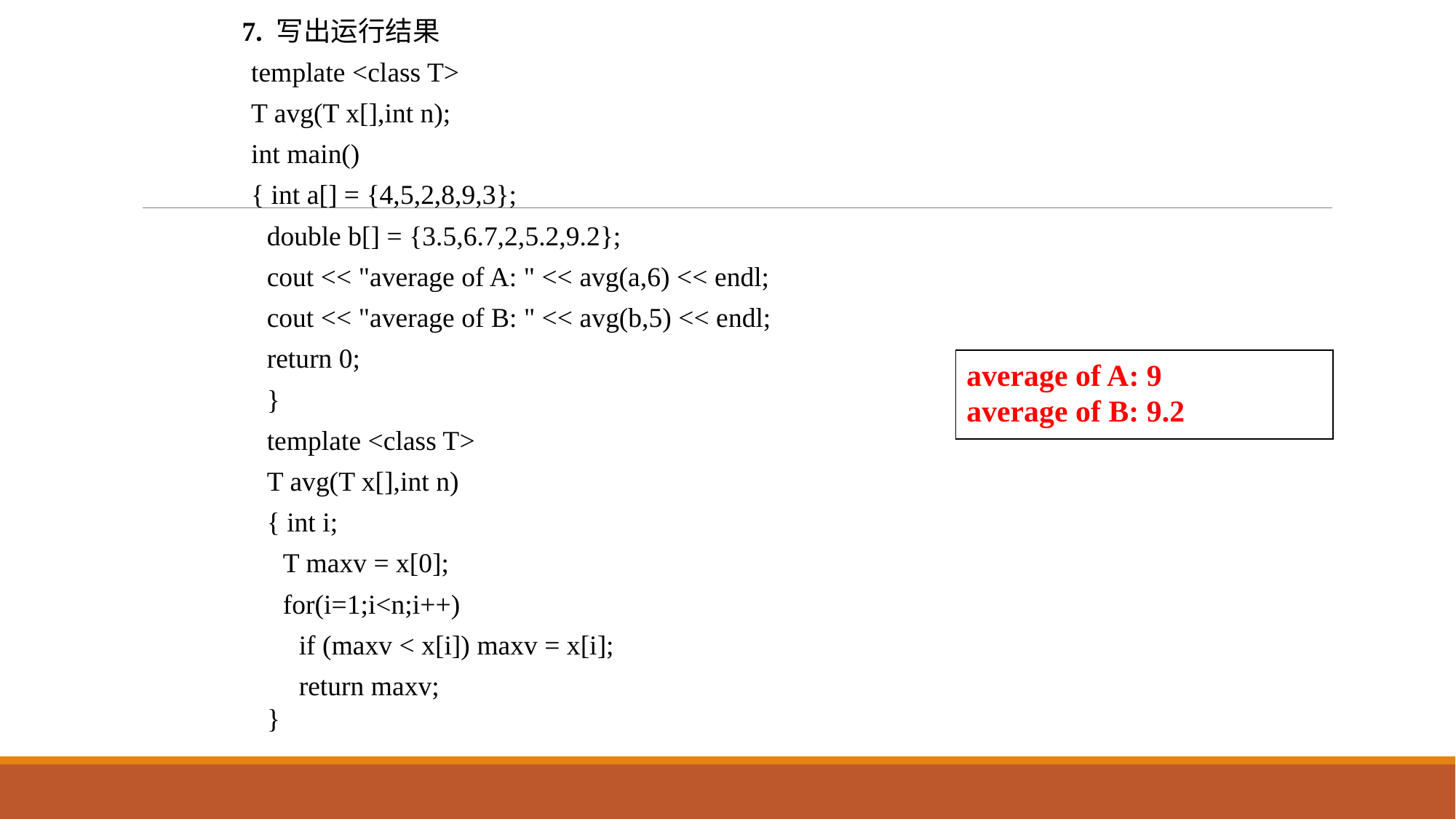

7. 写出运行结果
template <class T>
T avg(T x[],int n);
int main()
{ int a[] = {4,5,2,8,9,3};
double b[] = {3.5,6.7,2,5.2,9.2};
cout << "average of A: " << avg(a,6) << endl;
cout << "average of B: " << avg(b,5) << endl;
return 0;
}
template <class T>
T avg(T x[],int n)
{ int i;
T maxv = x[0];
for(i=1;i<n;i++)
if (maxv < x[i]) maxv = x[i];
return maxv;
}
average of A: 9
average of B: 9.2